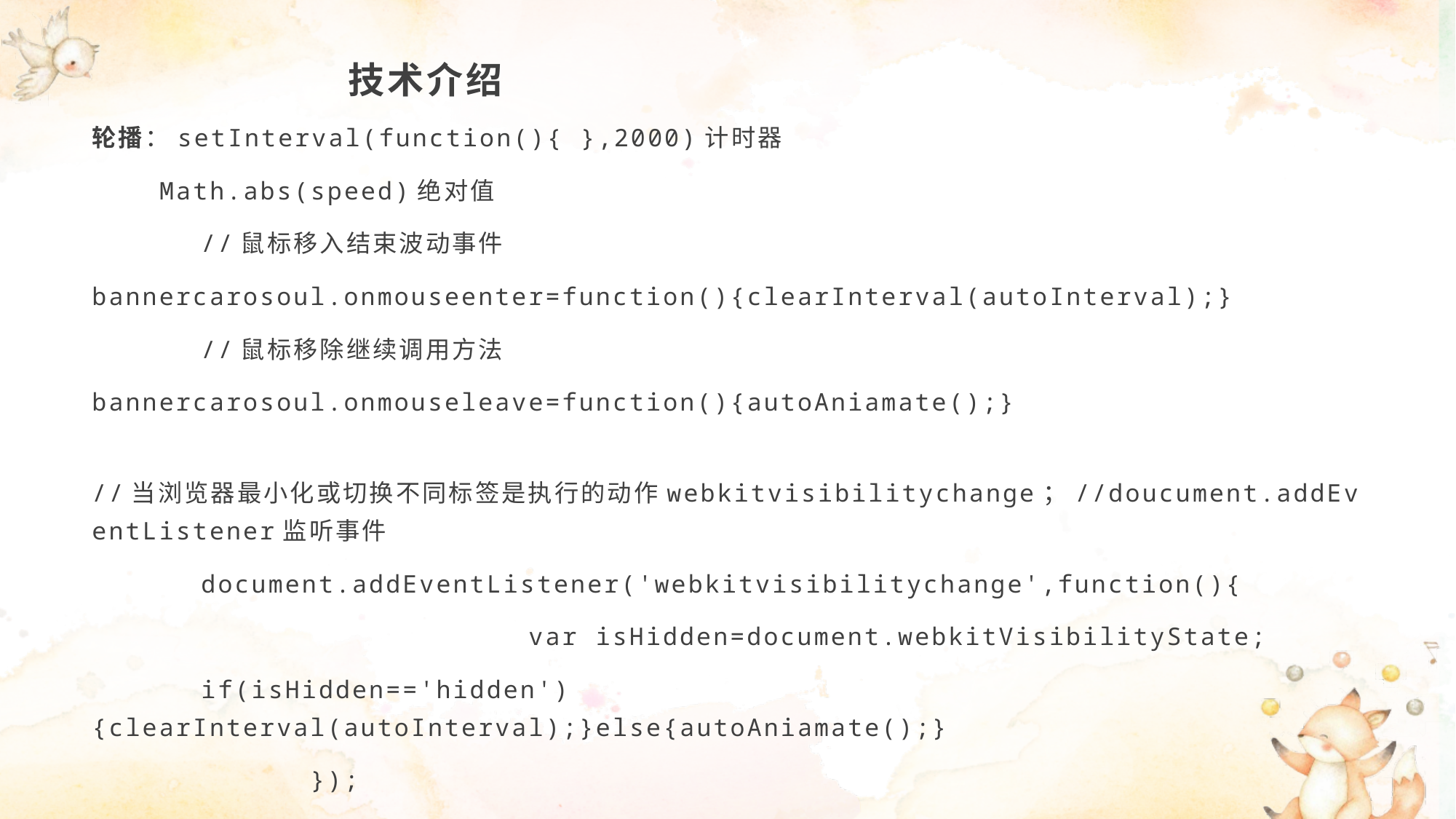

# 技术介绍
轮播：setInterval(function(){ },2000)计时器
    Math.abs(speed)绝对值
	//鼠标移入结束波动事件
bannercarosoul.onmouseenter=function(){clearInterval(autoInterval);}
	//鼠标移除继续调用方法
bannercarosoul.onmouseleave=function(){autoAniamate();}
 //当浏览器最小化或切换不同标签是执行的动作webkitvisibilitychange；//doucument.addEventListener监听事件
	document.addEventListener('webkitvisibilitychange',function(){
				var isHidden=document.webkitVisibilityState;
	if(isHidden=='hidden'){clearInterval(autoInterval);}else{autoAniamate();}
		});